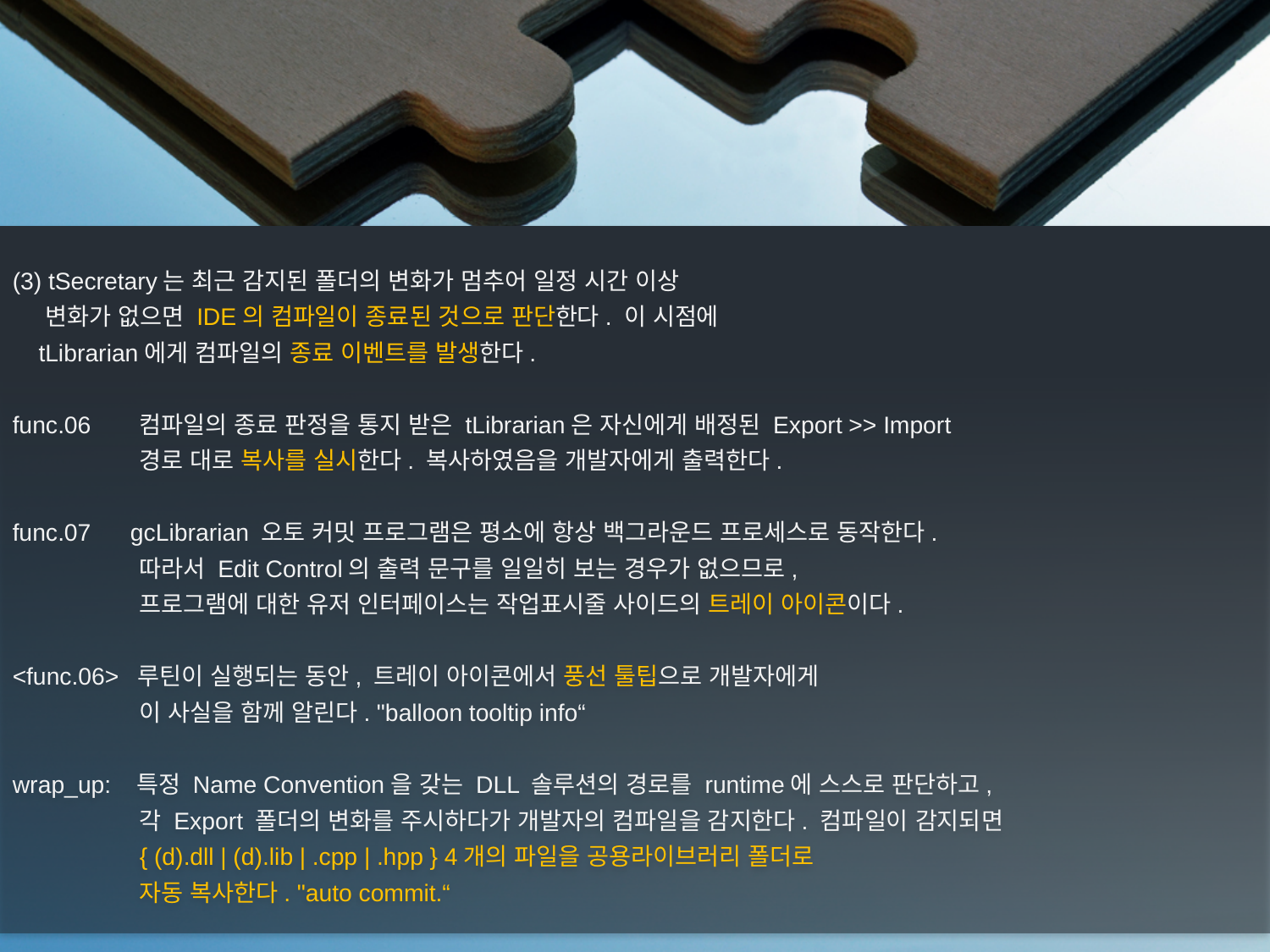

(3) tSecretary는 최근 감지된 폴더의 변화가 멈추어 일정 시간 이상
    변화가 없으면 IDE의 컴파일이 종료된 것으로 판단한다. 이 시점에
    tLibrarian에게 컴파일의 종료 이벤트를 발생한다.

func.06	컴파일의 종료 판정을 통지 받은 tLibrarian은 자신에게 배정된 Export >> Import
	경로 대로 복사를 실시한다. 복사하였음을 개발자에게 출력한다.

func.07      gcLibrarian 오토 커밋 프로그램은 평소에 항상 백그라운드 프로세스로 동작한다.
	따라서 Edit Control의 출력 문구를 일일히 보는 경우가 없으므로,
	프로그램에 대한 유저 인터페이스는 작업표시줄 사이드의 트레이 아이콘이다.

<func.06>  루틴이 실행되는 동안, 트레이 아이콘에서 풍선 툴팁으로 개발자에게
	이 사실을 함께 알린다. "balloon tooltip info“

wrap_up:   특정 Name Convention을 갖는 DLL 솔루션의 경로를 runtime에 스스로 판단하고,
	각 Export 폴더의 변화를 주시하다가 개발자의 컴파일을 감지한다. 컴파일이 감지되면
	{ (d).dll | (d).lib | .cpp | .hpp } 4개의 파일을 공용라이브러리 폴더로
	자동 복사한다. "auto commit.“